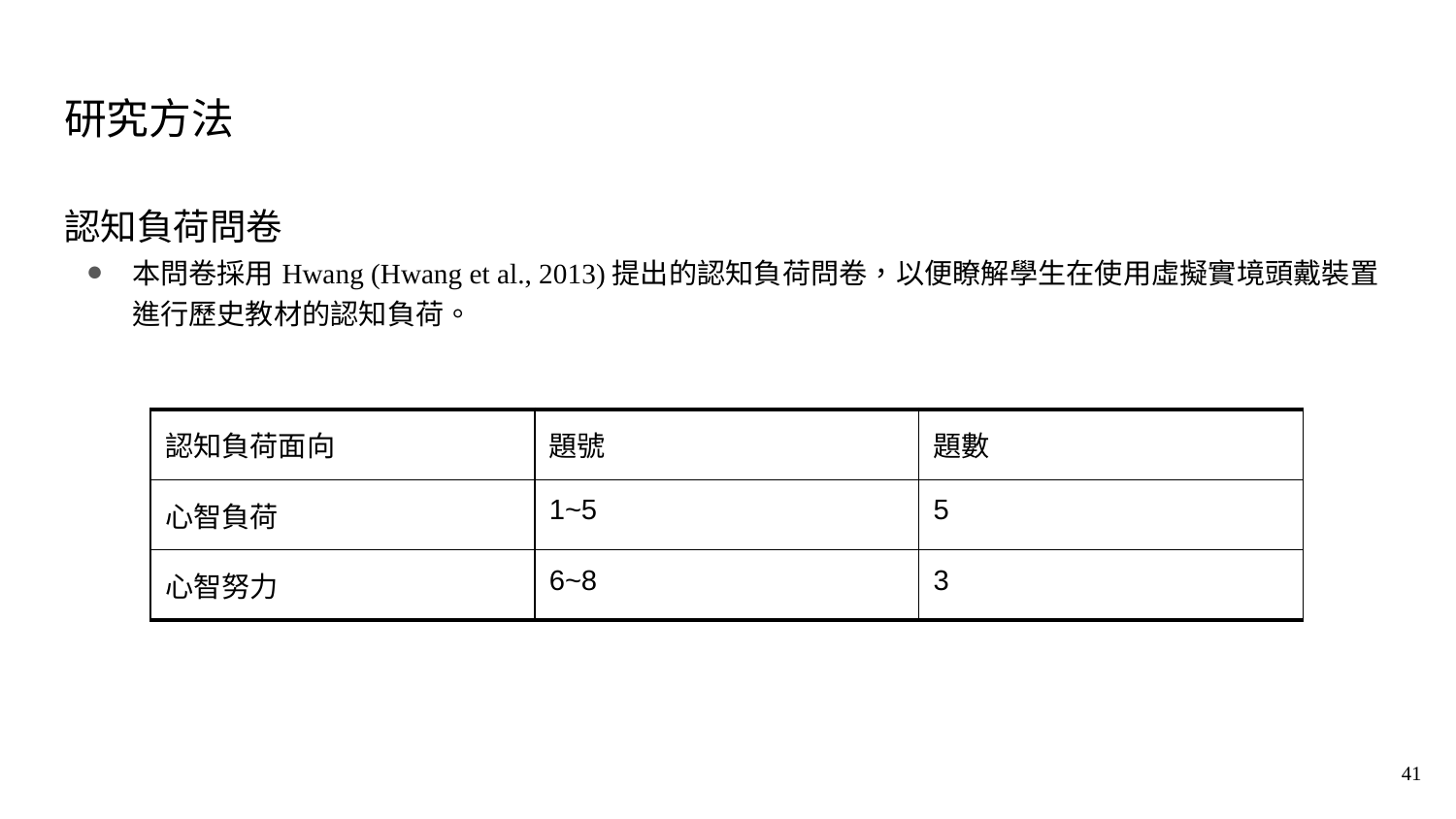

# 研究方法
認知負荷問卷
本問卷採用Hwang (Hwang et al., 2013)提出的認知負荷問卷，以便瞭解學生在使用虛擬實境頭戴裝置進行歷史教材的認知負荷。
| 認知負荷面向 | 題號 | 題數 |
| --- | --- | --- |
| 心智負荷 | 1~5 | 5 |
| 心智努力 | 6~8 | 3 |
41